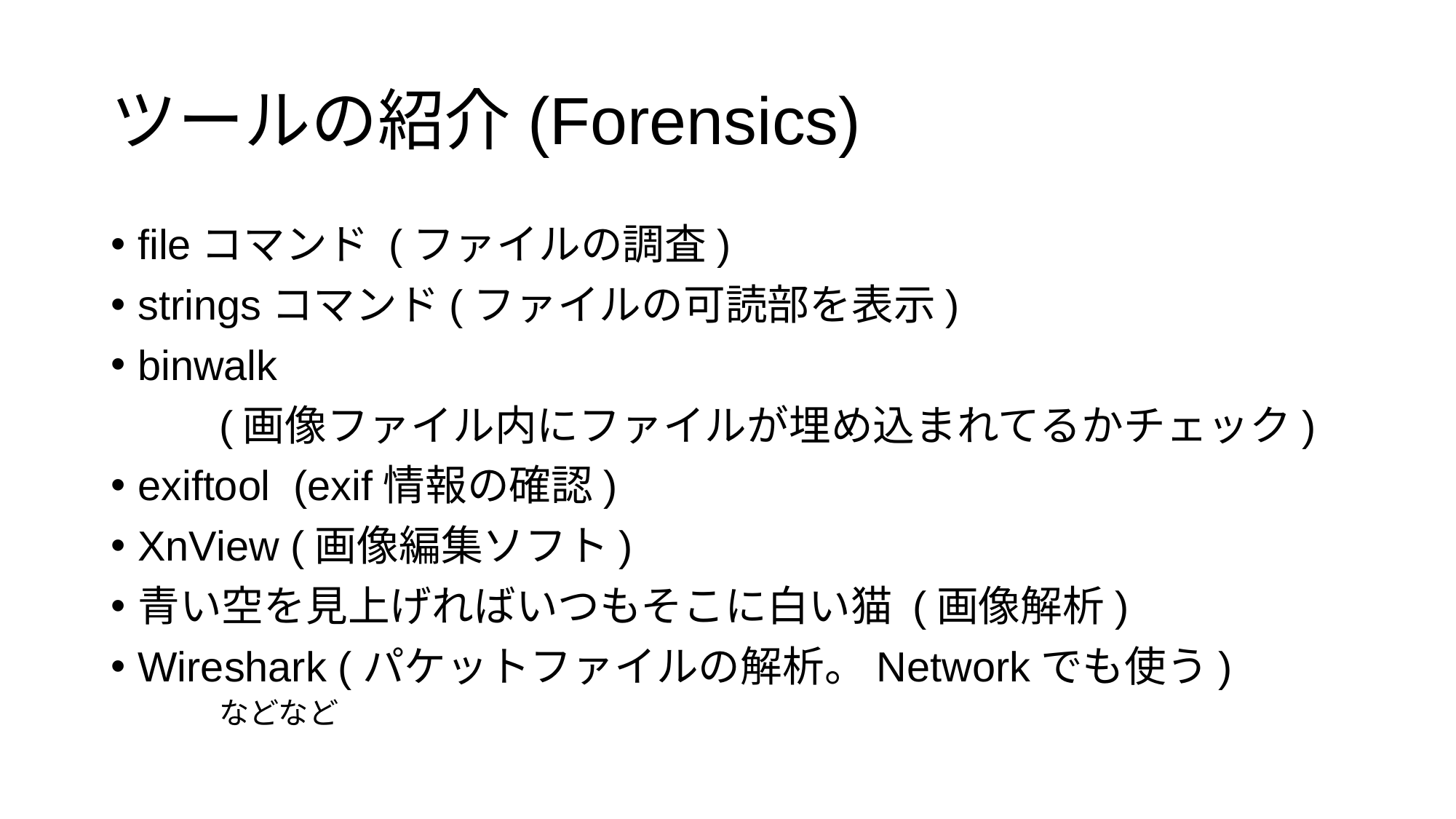

# ツールの紹介(Forensics)
fileコマンド (ファイルの調査)
stringsコマンド(ファイルの可読部を表示)
binwalk
	(画像ファイル内にファイルが埋め込まれてるかチェック)
exiftool  (exif情報の確認)
XnView (画像編集ソフト)
青い空を見上げればいつもそこに白い猫 (画像解析)
Wireshark (パケットファイルの解析。Networkでも使う)
									などなど